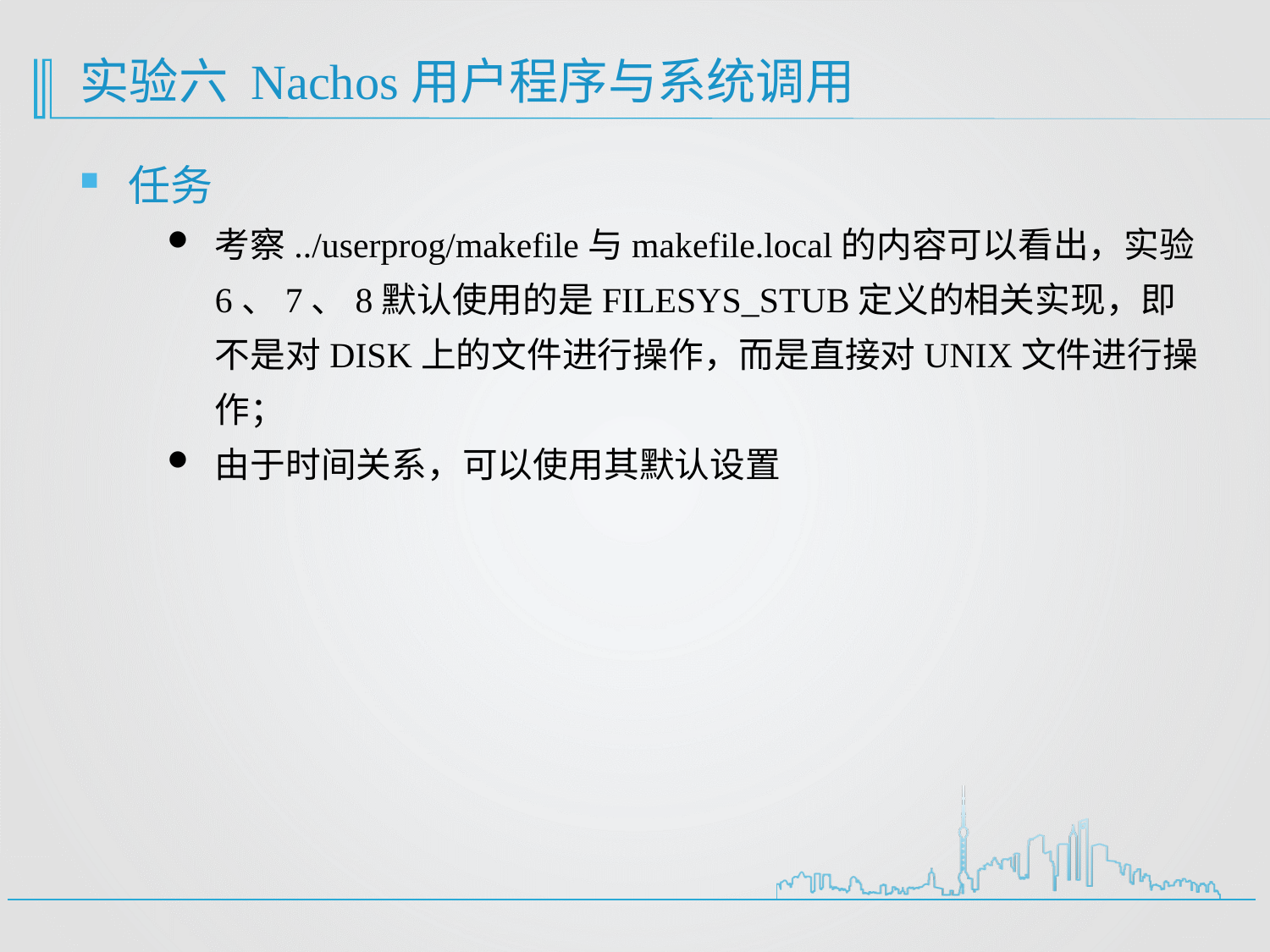

# 实验六 Nachos用户程序与系统调用
任务
考察../userprog/makefile与makefile.local的内容可以看出，实验6、7、8默认使用的是FILESYS_STUB定义的相关实现，即不是对DISK上的文件进行操作，而是直接对UNIX文件进行操作；
由于时间关系，可以使用其默认设置